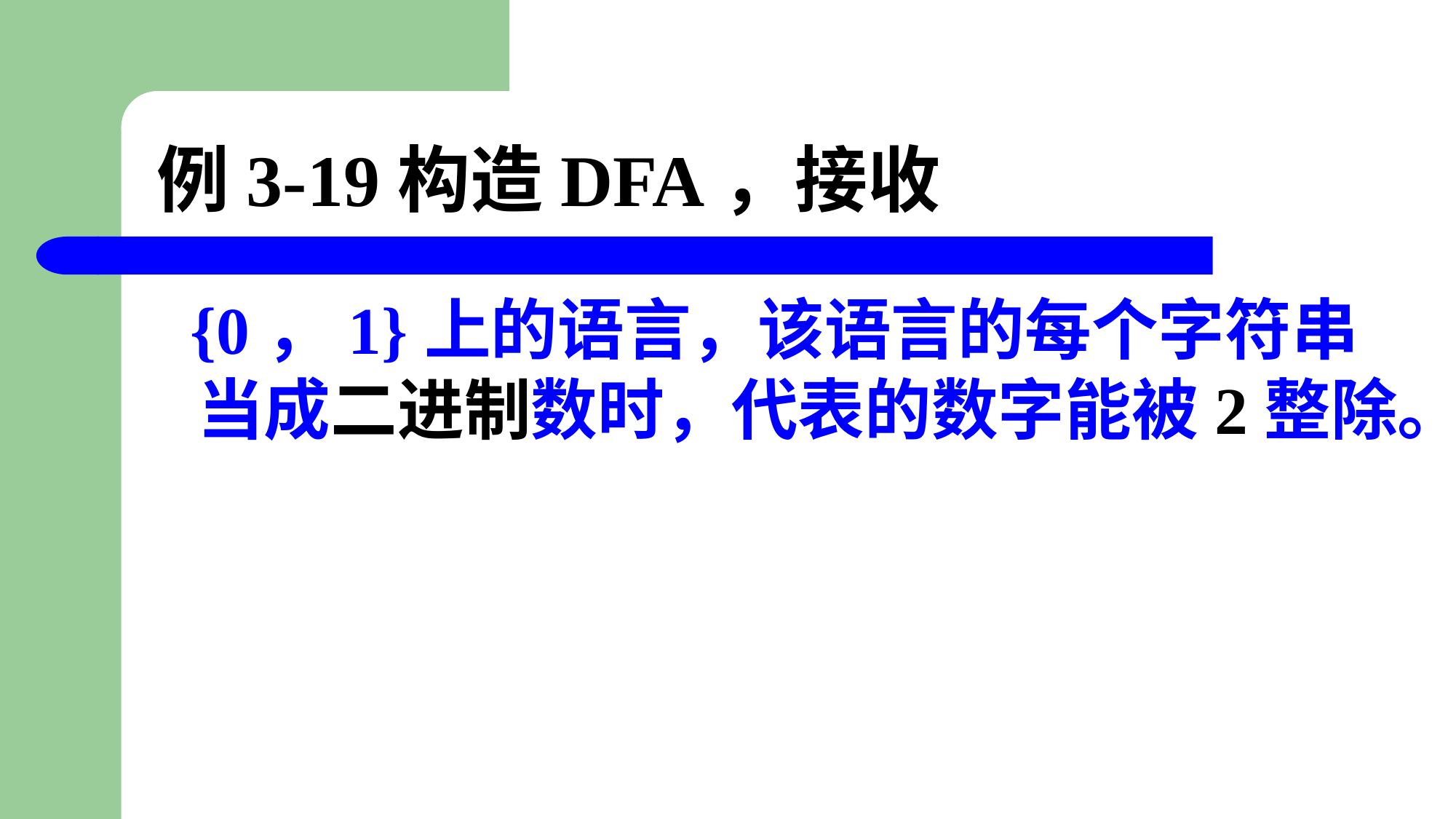

# 例3-19构造DFA，接收
  {0，1}上的语言，该语言的每个字符串当成二进制数时，代表的数字能被2整除。